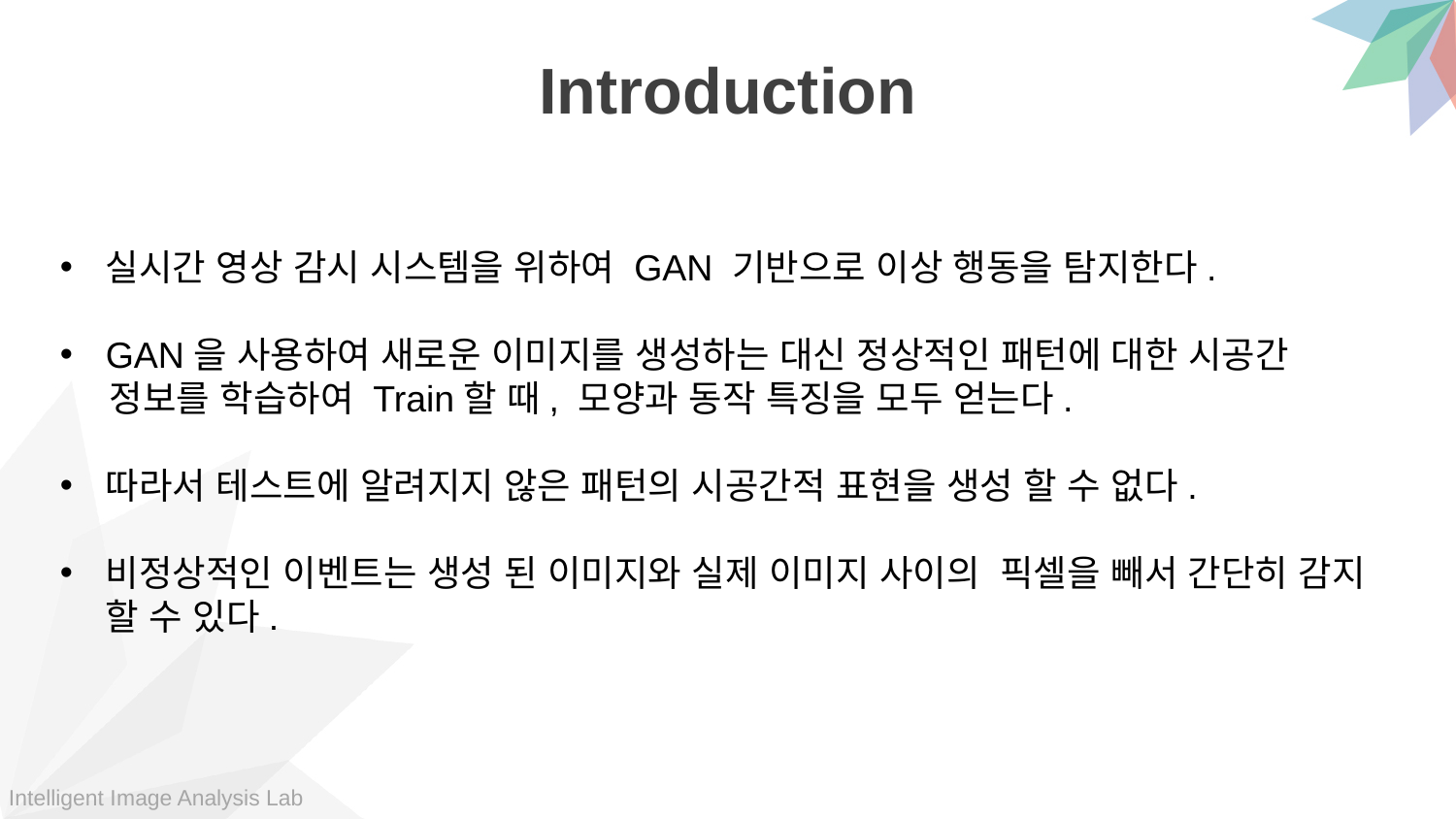

Introduction
실시간 영상 감시 시스템을 위하여 GAN 기반으로 이상 행동을 탐지한다.

GAN을 사용하여 새로운 이미지를 생성하는 대신 정상적인 패턴에 대한 시공간
    정보를 학습하여 Train할 때, 모양과 동작 특징을 모두 얻는다.

따라서 테스트에 알려지지 않은 패턴의 시공간적 표현을 생성 할 수 없다.

비정상적인 이벤트는 생성 된 이미지와 실제 이미지 사이의  픽셀을 빼서 간단히 감지 할 수 있다.